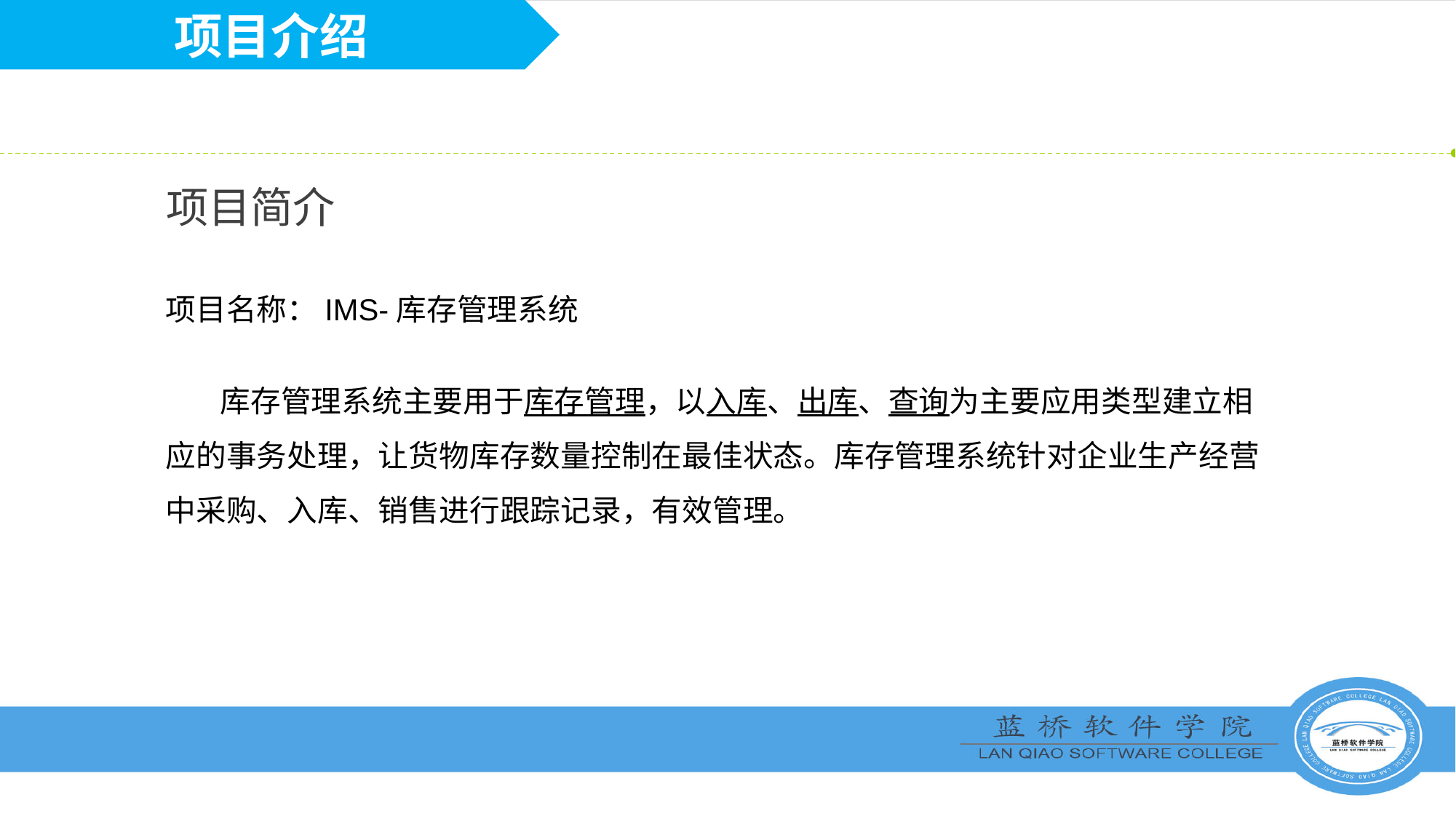

项目介绍
项目简介

项目名称：IMS-库存管理系统
库存管理系统主要用于库存管理，以入库、出库、查询为主要应用类型建立相应的事务处理，让货物库存数量控制在最佳状态。库存管理系统针对企业生产经营中采购、入库、销售进行跟踪记录，有效管理。